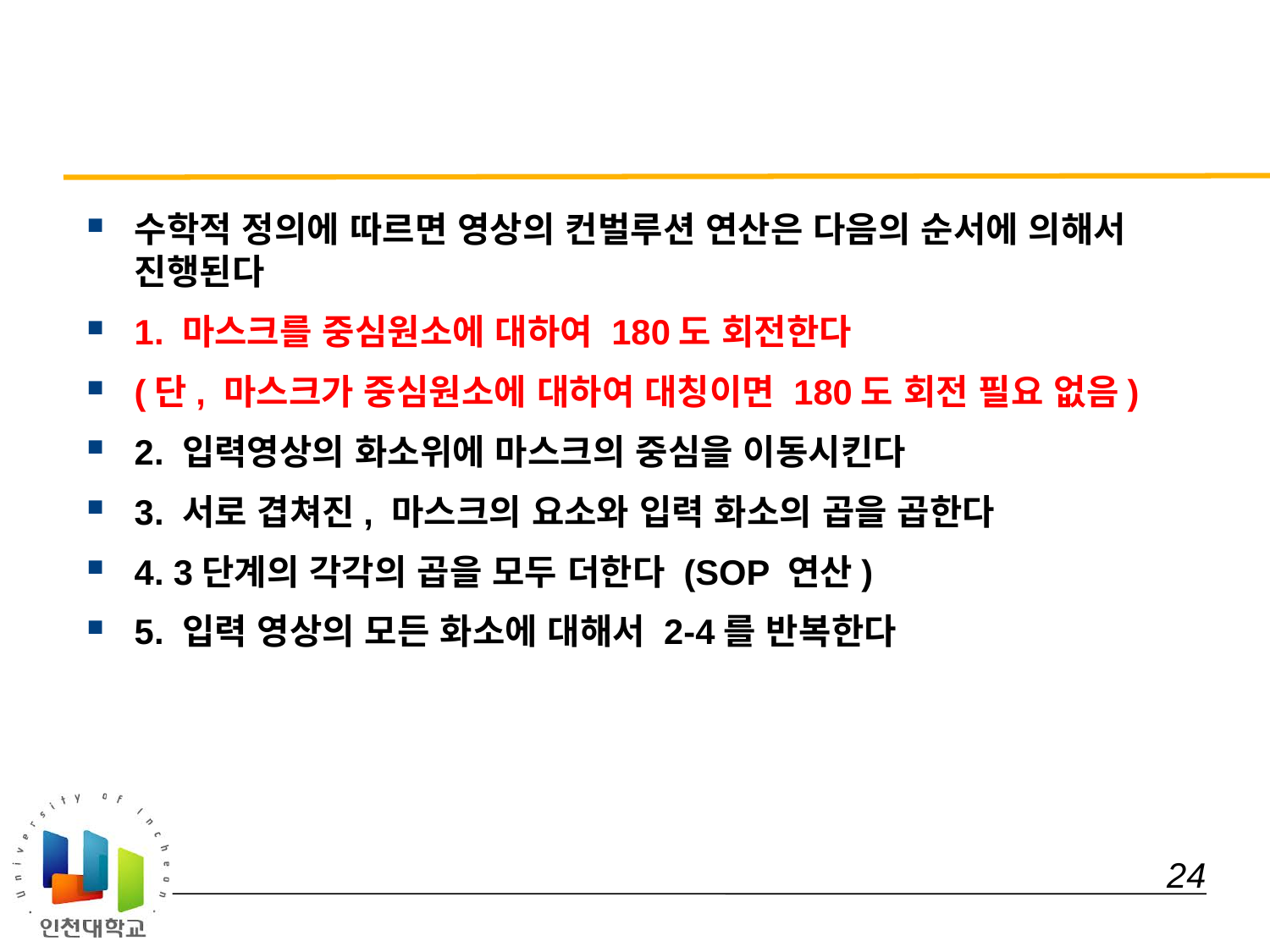

#
수학적 정의에 따르면 영상의 컨벌루션 연산은 다음의 순서에 의해서 진행된다
1. 마스크를 중심원소에 대하여 180도 회전한다
(단, 마스크가 중심원소에 대하여 대칭이면 180도 회전 필요 없음)
2. 입력영상의 화소위에 마스크의 중심을 이동시킨다
3. 서로 겹쳐진, 마스크의 요소와 입력 화소의 곱을 곱한다
4. 3단계의 각각의 곱을 모두 더한다 (SOP 연산)
5. 입력 영상의 모든 화소에 대해서 2-4를 반복한다

 24